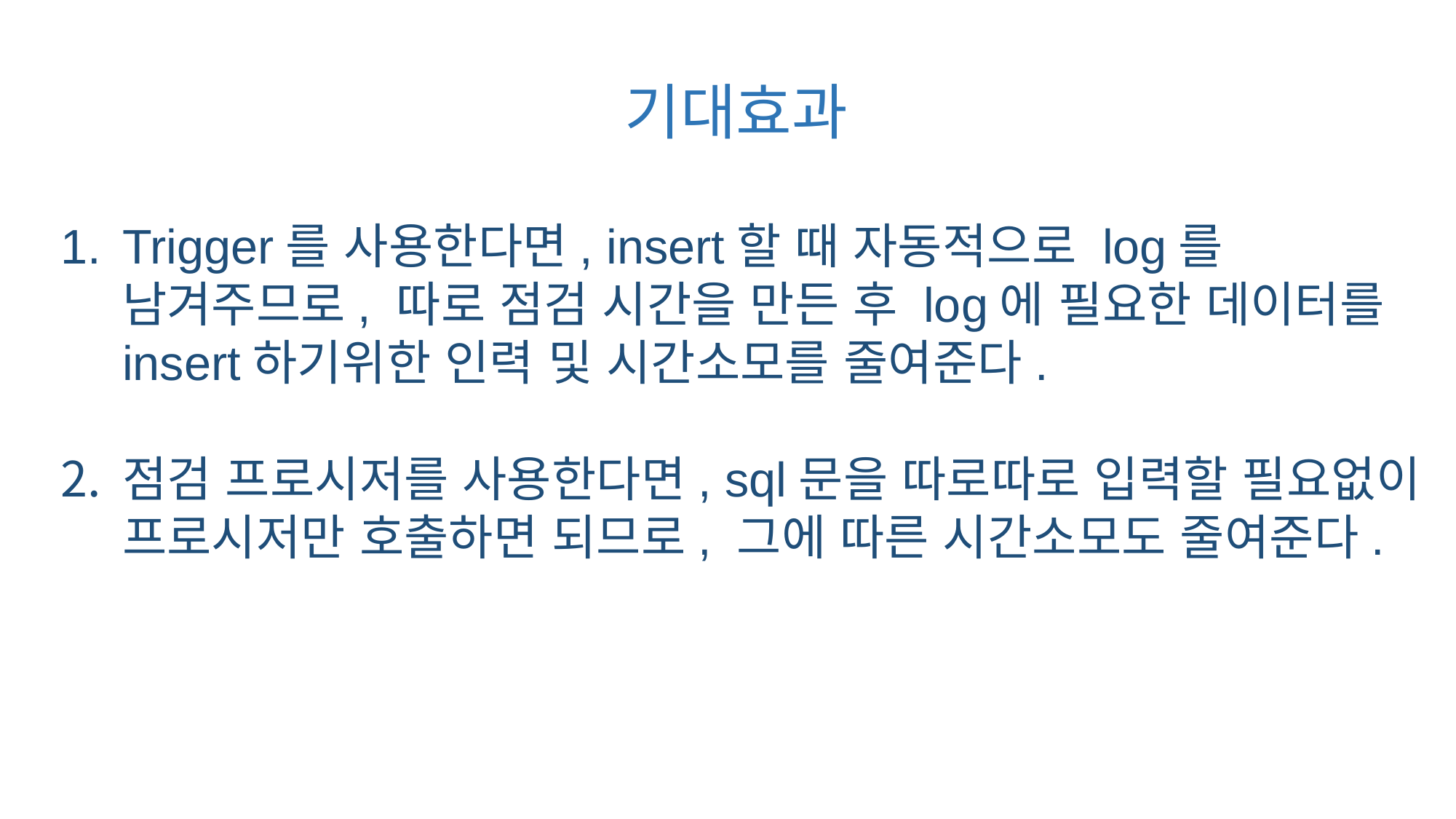

기대효과
Trigger를 사용한다면, insert할 때 자동적으로 log를 남겨주므로, 따로 점검 시간을 만든 후 log에 필요한 데이터를 insert하기위한 인력 및 시간소모를 줄여준다.

점검 프로시저를 사용한다면, sql문을 따로따로 입력할 필요없이 프로시저만 호출하면 되므로, 그에 따른 시간소모도 줄여준다.